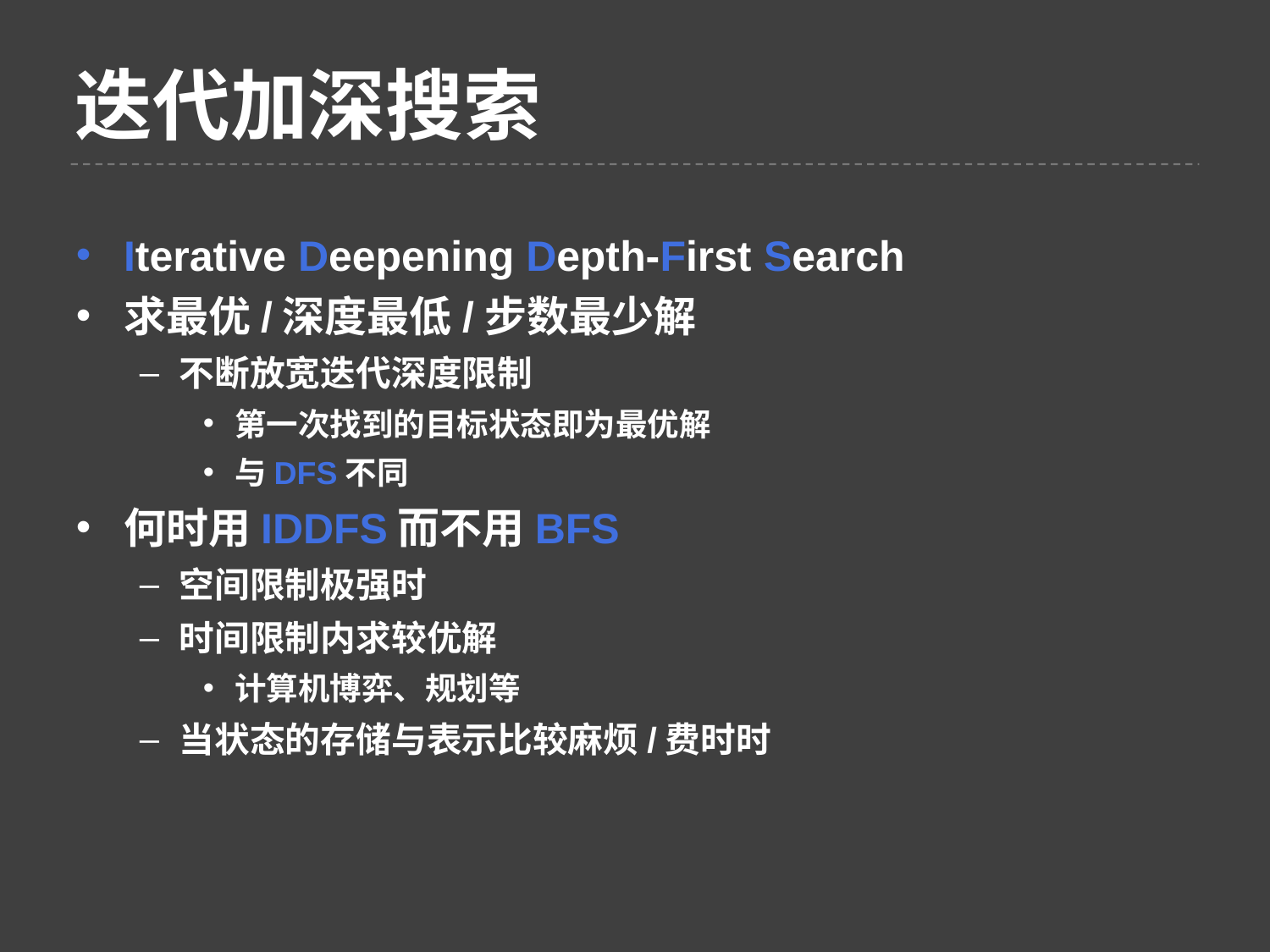

迭代加深搜索

Iterative Deepening Depth-First Search
求最优/深度最低/步数最少解
不断放宽迭代深度限制
第一次找到的目标状态即为最优解
与DFS不同
何时用IDDFS而不用BFS
空间限制极强时
时间限制内求较优解
计算机博弈、规划等
当状态的存储与表示比较麻烦/费时时